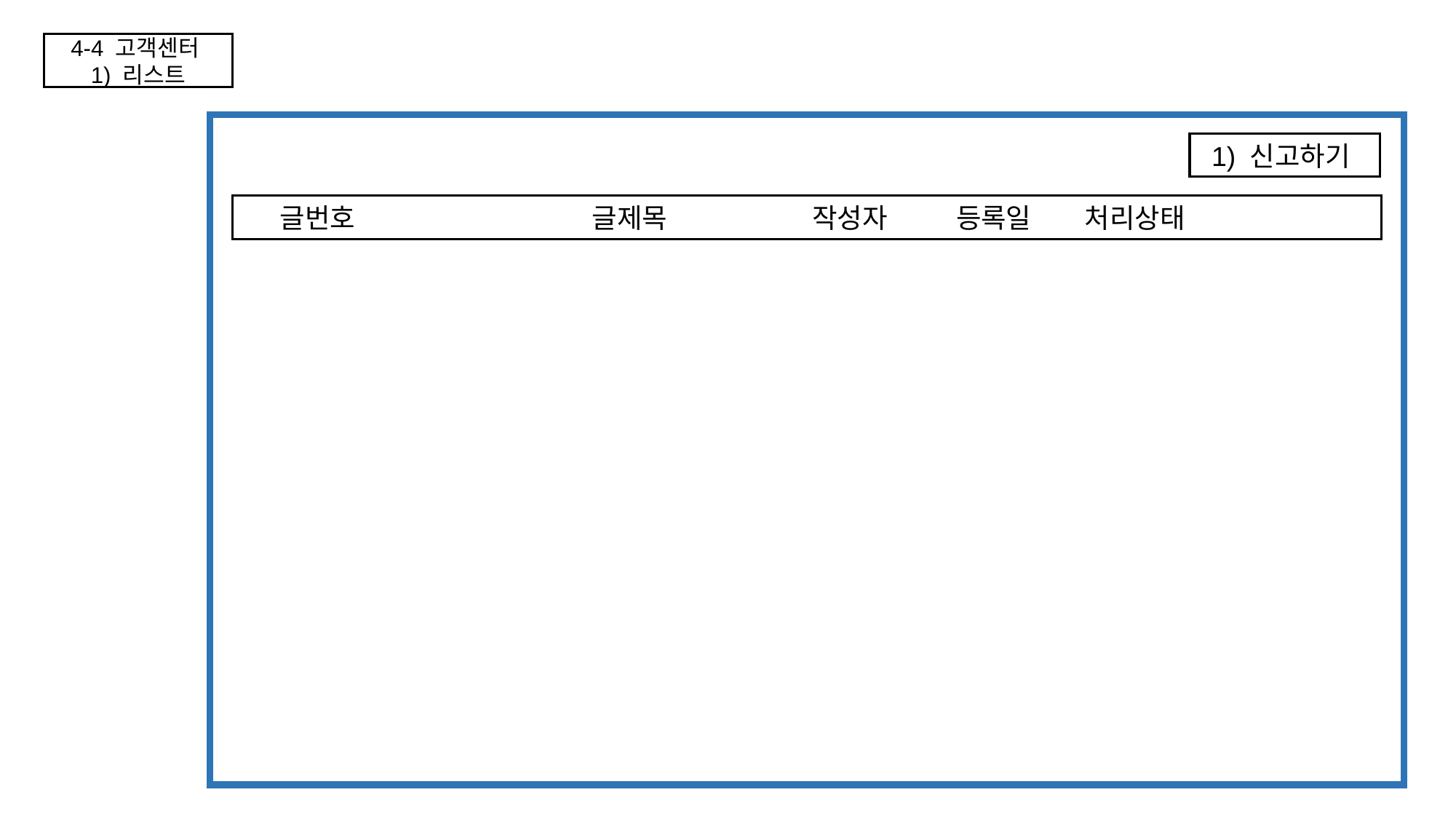

4-4 고객센터
1) 리스트

1) 신고하기
    글번호                               글제목                   작성자         등록일       처리상태